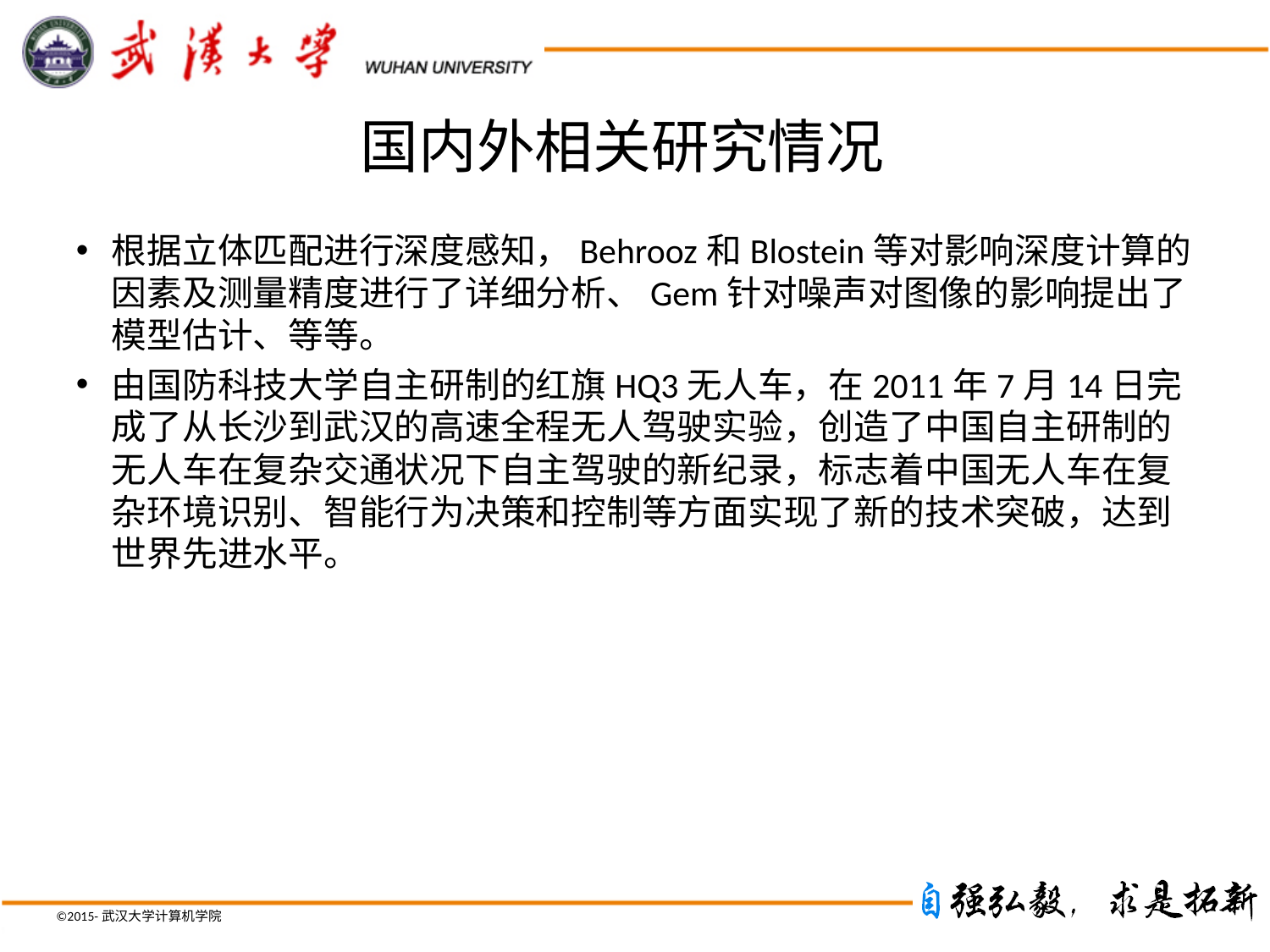

# 国内外相关研究情况
根据立体匹配进行深度感知，Behrooz和Blostein等对影响深度计算的因素及测量精度进行了详细分析、Gem针对噪声对图像的影响提出了模型估计、等等。
由国防科技大学自主研制的红旗HQ3无人车，在2011年7月14日完成了从长沙到武汉的高速全程无人驾驶实验，创造了中国自主研制的无人车在复杂交通状况下自主驾驶的新纪录，标志着中国无人车在复杂环境识别、智能行为决策和控制等方面实现了新的技术突破，达到世界先进水平。